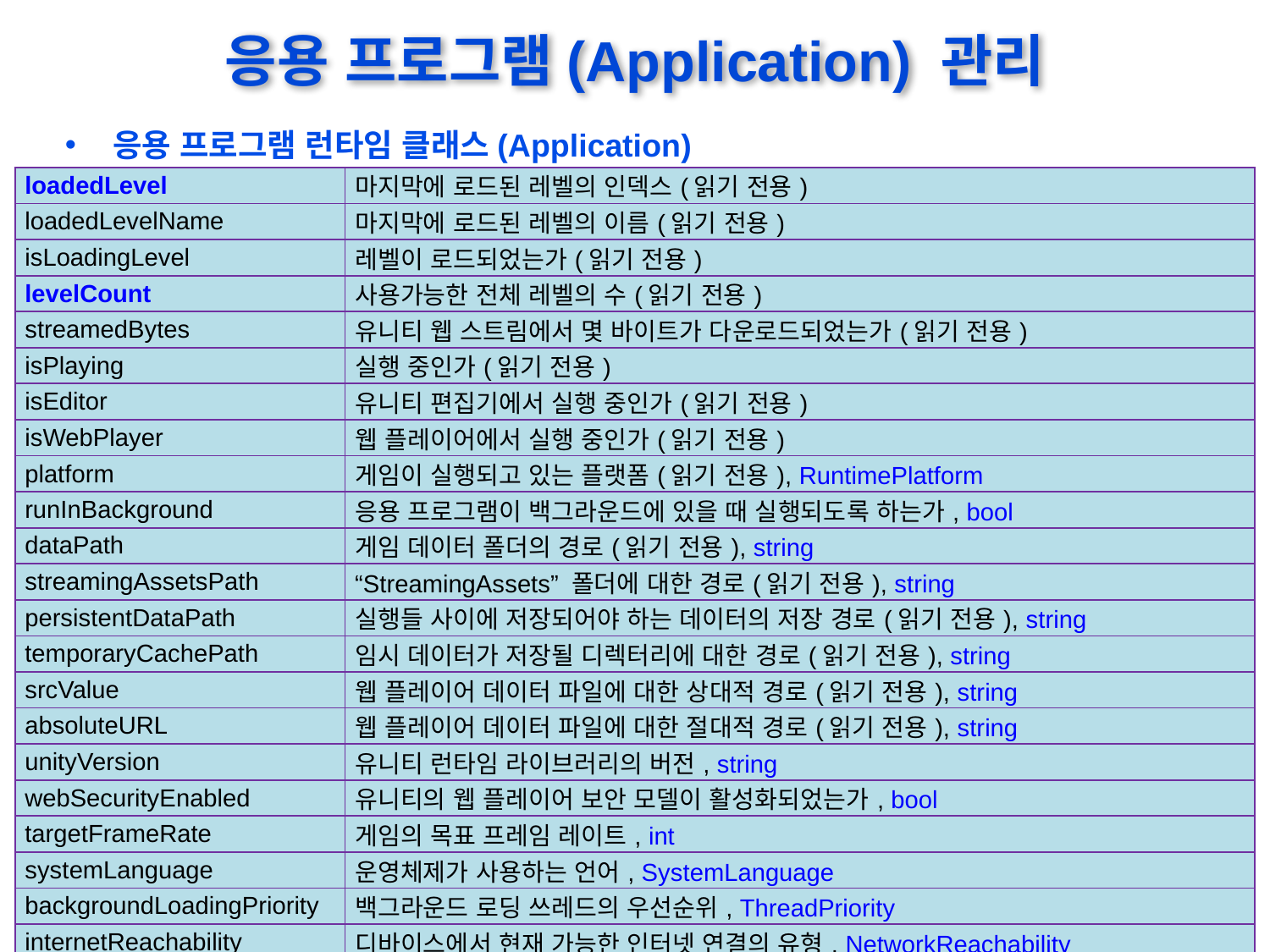

# 응용 프로그램(Application) 관리
응용 프로그램 런타임 클래스(Application)
| loadedLevel | 마지막에 로드된 레벨의 인덱스(읽기 전용) |
| --- | --- |
| loadedLevelName | 마지막에 로드된 레벨의 이름(읽기 전용) |
| isLoadingLevel | 레벨이 로드되었는가(읽기 전용) |
| levelCount | 사용가능한 전체 레벨의 수(읽기 전용) |
| streamedBytes | 유니티 웹 스트림에서 몇 바이트가 다운로드되었는가(읽기 전용) |
| isPlaying | 실행 중인가(읽기 전용) |
| isEditor | 유니티 편집기에서 실행 중인가(읽기 전용) |
| isWebPlayer | 웹 플레이어에서 실행 중인가(읽기 전용) |
| platform | 게임이 실행되고 있는 플랫폼(읽기 전용), RuntimePlatform |
| runInBackground | 응용 프로그램이 백그라운드에 있을 때 실행되도록 하는가, bool |
| dataPath | 게임 데이터 폴더의 경로(읽기 전용), string |
| streamingAssetsPath | “StreamingAssets” 폴더에 대한 경로(읽기 전용), string |
| persistentDataPath | 실행들 사이에 저장되어야 하는 데이터의 저장 경로(읽기 전용), string |
| temporaryCachePath | 임시 데이터가 저장될 디렉터리에 대한 경로(읽기 전용), string |
| srcValue | 웹 플레이어 데이터 파일에 대한 상대적 경로(읽기 전용), string |
| absoluteURL | 웹 플레이어 데이터 파일에 대한 절대적 경로(읽기 전용), string |
| unityVersion | 유니티 런타임 라이브러리의 버전, string |
| webSecurityEnabled | 유니티의 웹 플레이어 보안 모델이 활성화되었는가, bool |
| targetFrameRate | 게임의 목표 프레임 레이트, int |
| systemLanguage | 운영체제가 사용하는 언어, SystemLanguage |
| backgroundLoadingPriority | 백그라운드 로딩 쓰레드의 우선순위, ThreadPriority |
| internetReachability | 디바이스에서 현재 가능한 인터넷 연결의 유형, NetworkReachability |
| genuine | 빌드된 후에 응용 프로그램이 변경되었는가(변경되면 false), bool |
| genuineCheckAvailable | 응용 프로그램의 변경이 확인될 수 있는가(확인 가능하면 true), bool |